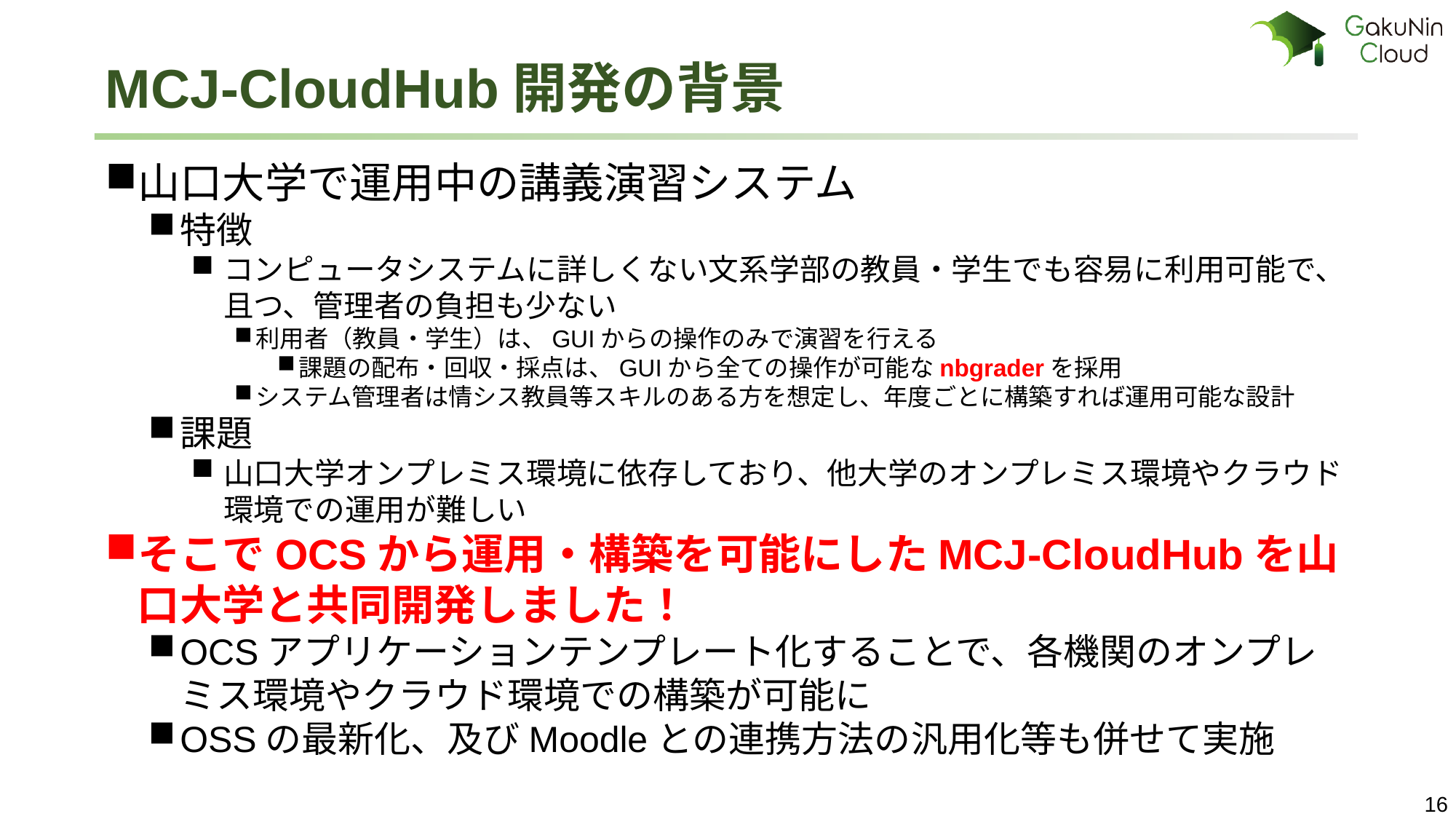

# MCJ-CloudHub開発の背景
山口大学で運用中の講義演習システム
特徴
コンピュータシステムに詳しくない文系学部の教員・学生でも容易に利用可能で、且つ、管理者の負担も少ない
利用者（教員・学生）は、GUIからの操作のみで演習を行える
課題の配布・回収・採点は、GUIから全ての操作が可能なnbgraderを採用
システム管理者は情シス教員等スキルのある方を想定し、年度ごとに構築すれば運用可能な設計
課題
山口大学オンプレミス環境に依存しており、他大学のオンプレミス環境やクラウド環境での運用が難しい
そこでOCSから運用・構築を可能にしたMCJ-CloudHubを山口大学と共同開発しました！
OCSアプリケーションテンプレート化することで、各機関のオンプレミス環境やクラウド環境での構築が可能に
OSSの最新化、及びMoodleとの連携方法の汎用化等も併せて実施
16